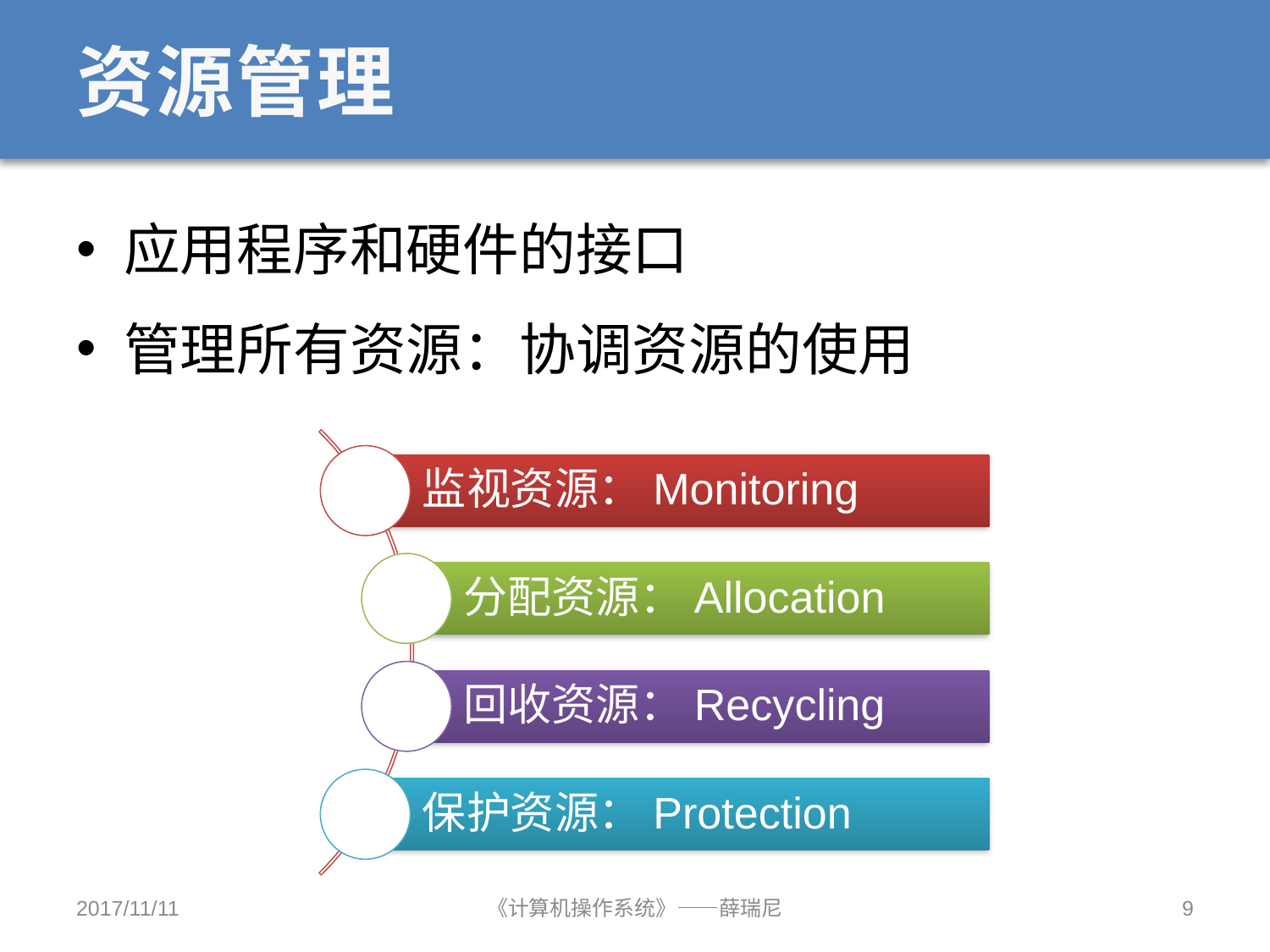

# 资源管理
应用程序和硬件的接口
管理所有资源：协调资源的使用

监视资源：Monitoring
分配资源：Allocation
回收资源：Recycling
保护资源：Protection
2017/11/11
《计算机操作系统》——薛瑞尼
9